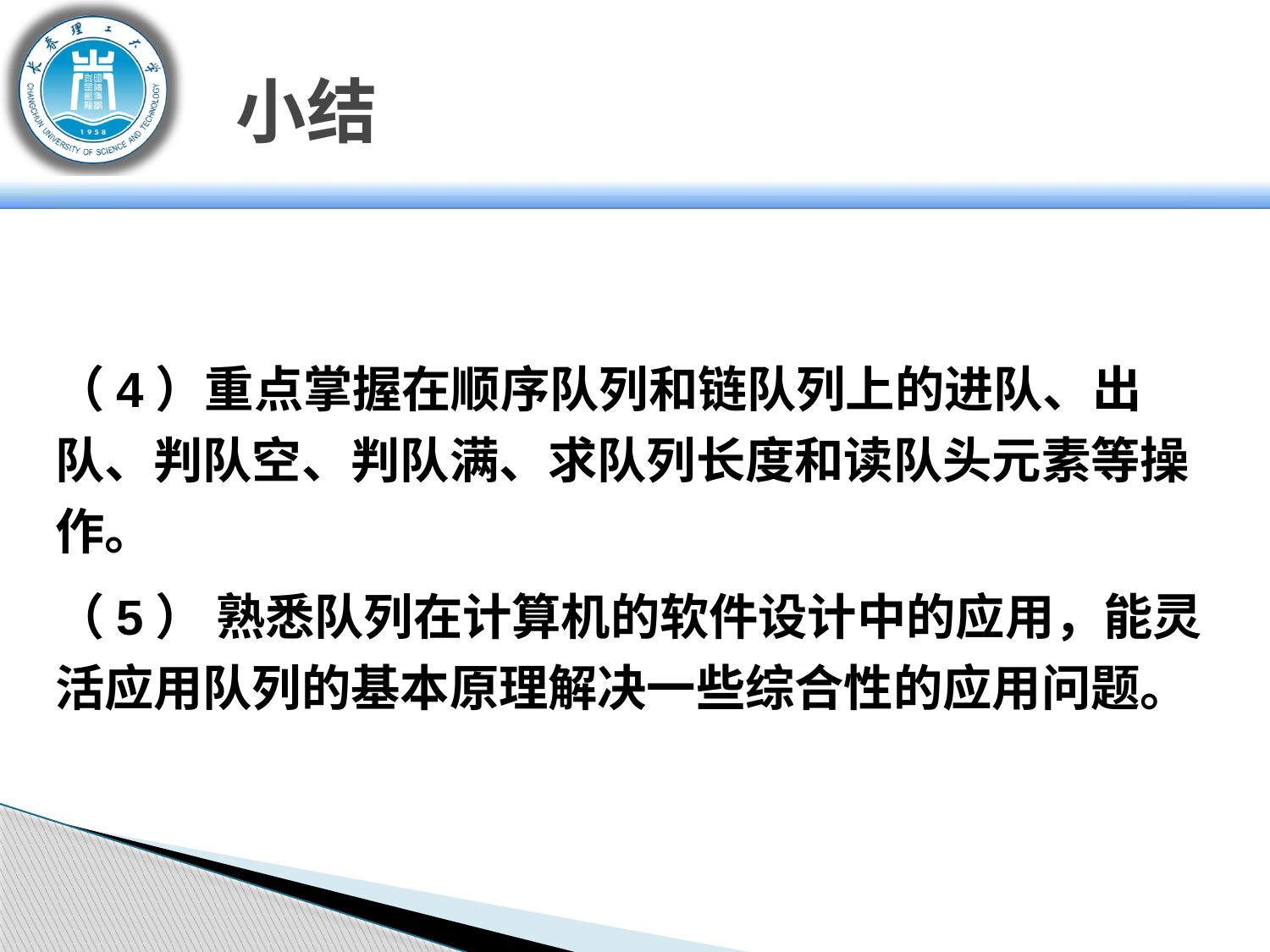

小结
（4）重点掌握在顺序队列和链队列上的进队、出队、判队空、判队满、求队列长度和读队头元素等操作。
（5） 熟悉队列在计算机的软件设计中的应用，能灵活应用队列的基本原理解决一些综合性的应用问题。